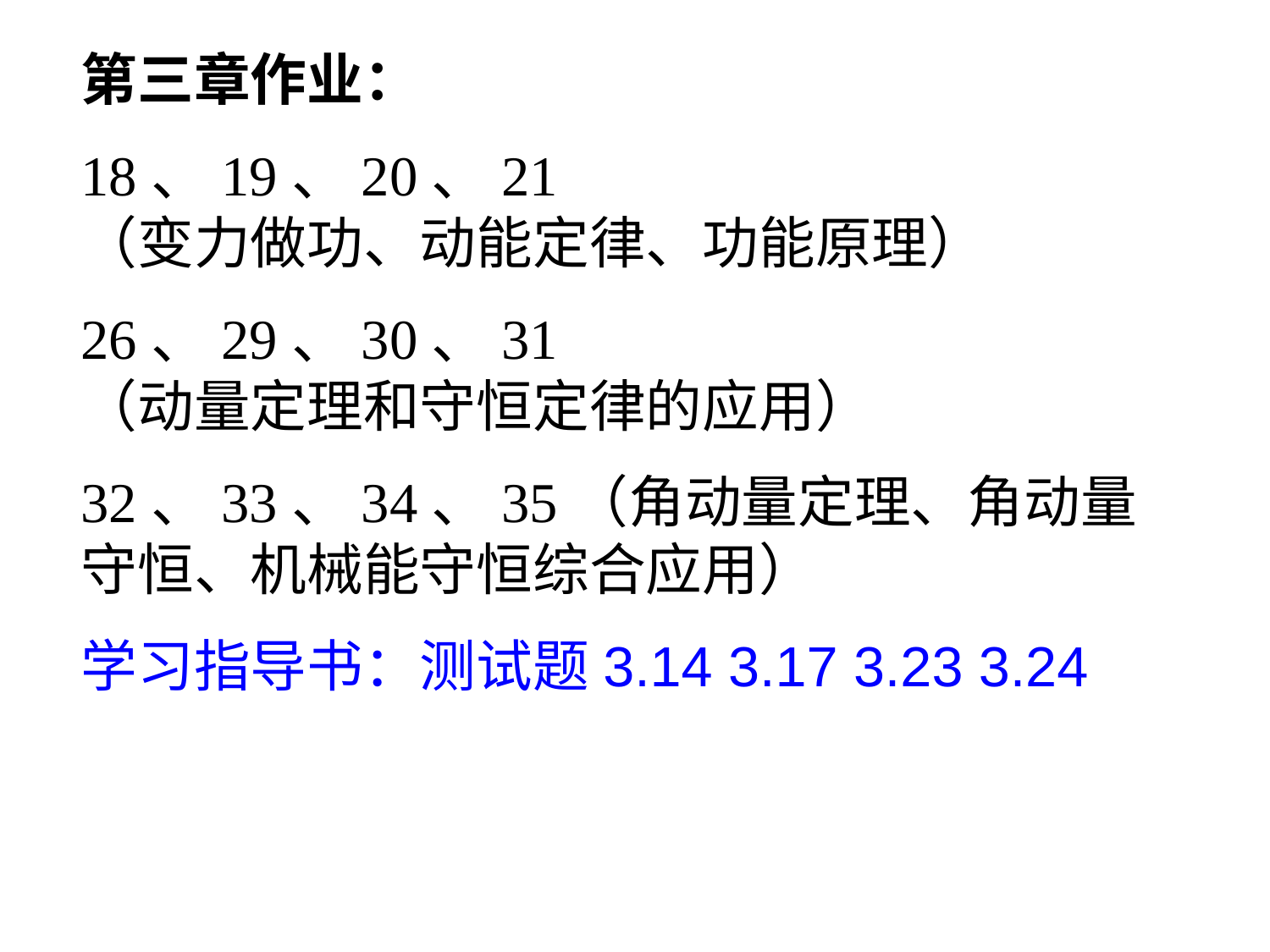

第三章作业：
18、19、20、21
（变力做功、动能定律、功能原理）
26、29、30、31
（动量定理和守恒定律的应用）
32、33、34、35（角动量定理、角动量守恒、机械能守恒综合应用）
学习指导书：测试题3.14 3.17 3.23 3.24